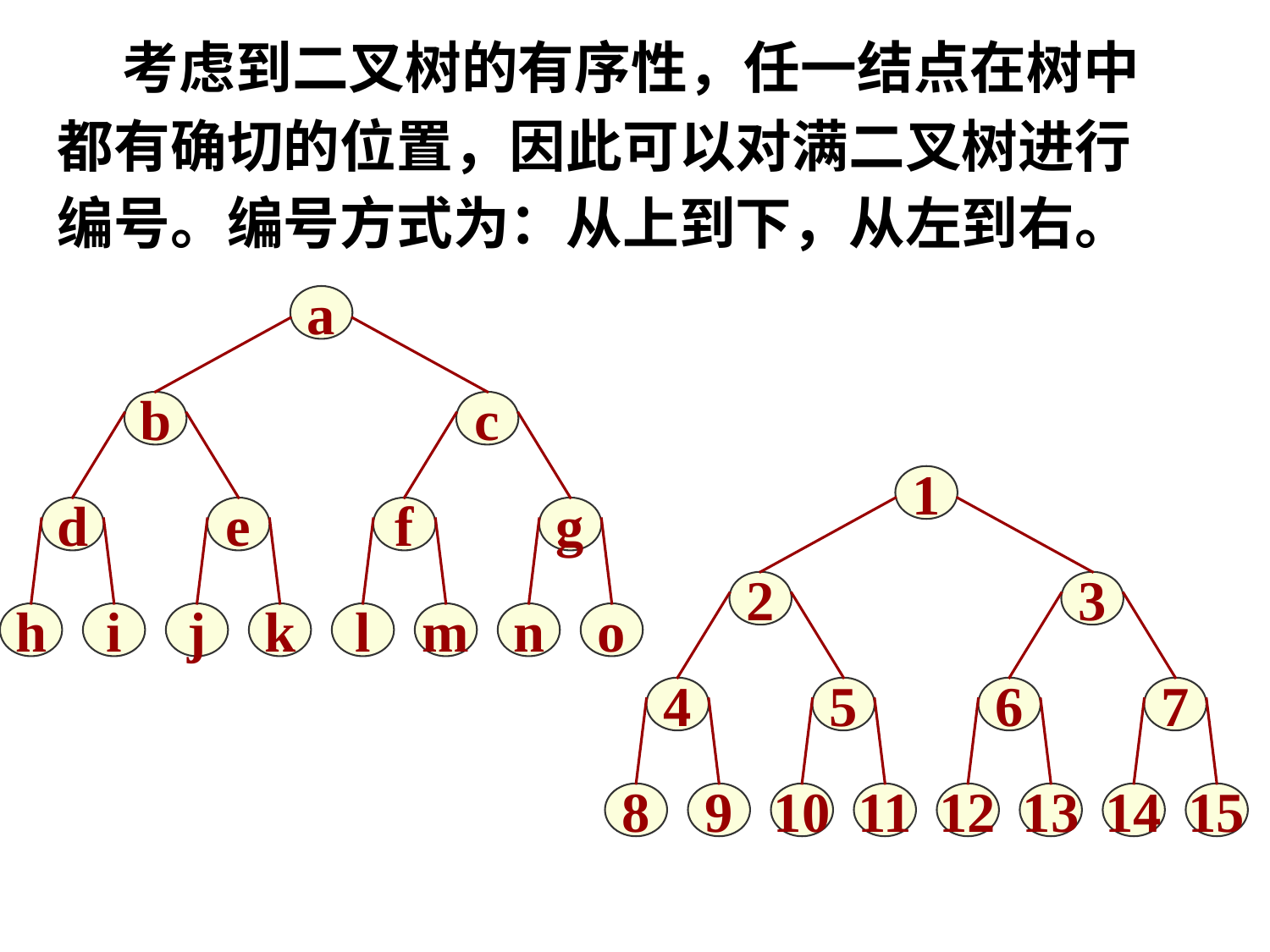

考虑到二叉树的有序性，任一结点在树中都有确切的位置，因此可以对满二叉树进行编号。编号方式为：从上到下，从左到右。
a

b
c

d
e
f
g

h
i
j
k
l
m
n
o
1

2
3

4
5
6
7

8
9
10
11
12
13
14
15